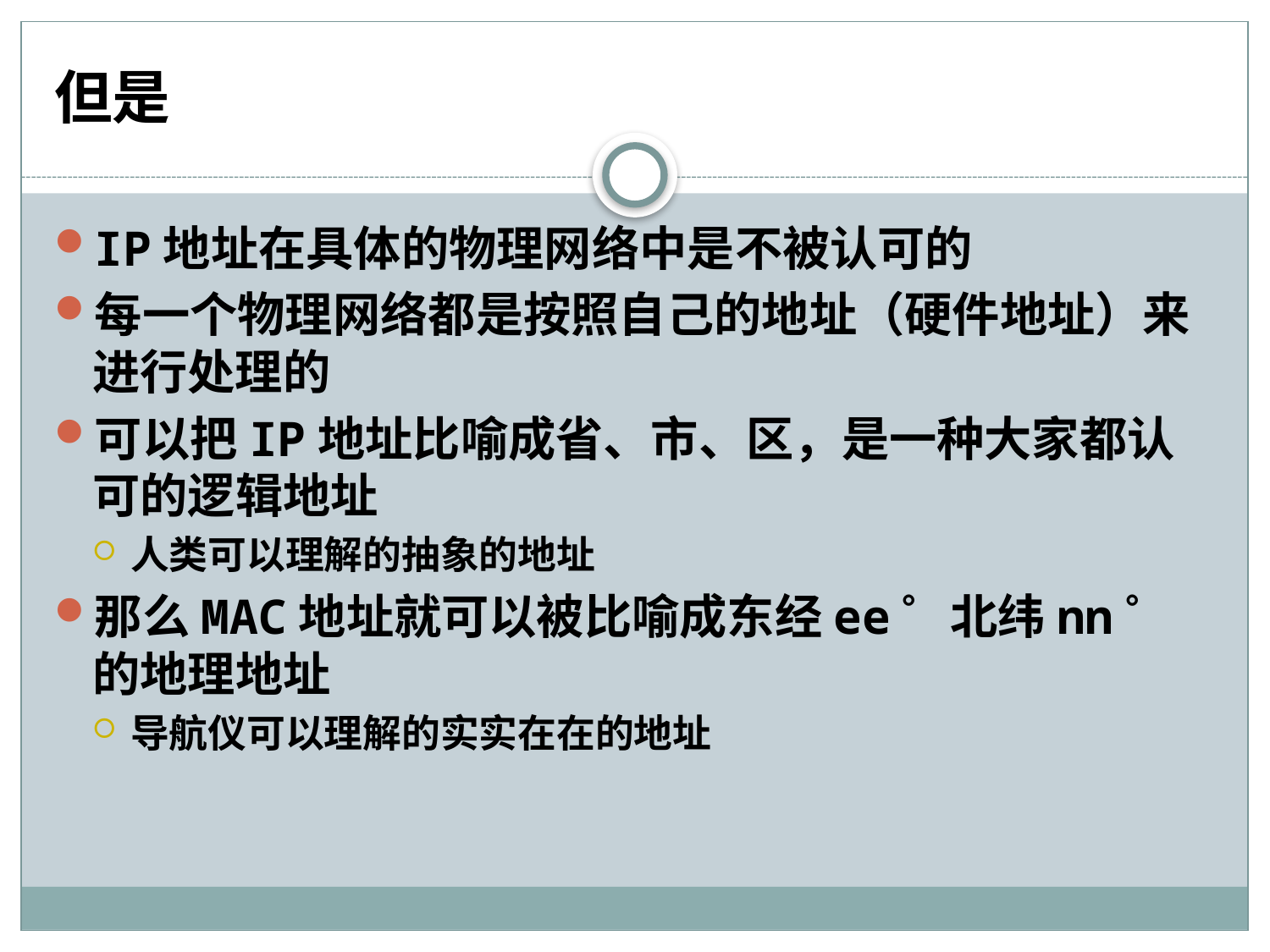

# 但是
IP地址在具体的物理网络中是不被认可的
每一个物理网络都是按照自己的地址（硬件地址）来进行处理的
可以把IP地址比喻成省、市、区，是一种大家都认可的逻辑地址
人类可以理解的抽象的地址
那么MAC地址就可以被比喻成东经ee゜北纬nn゜的地理地址
导航仪可以理解的实实在在的地址